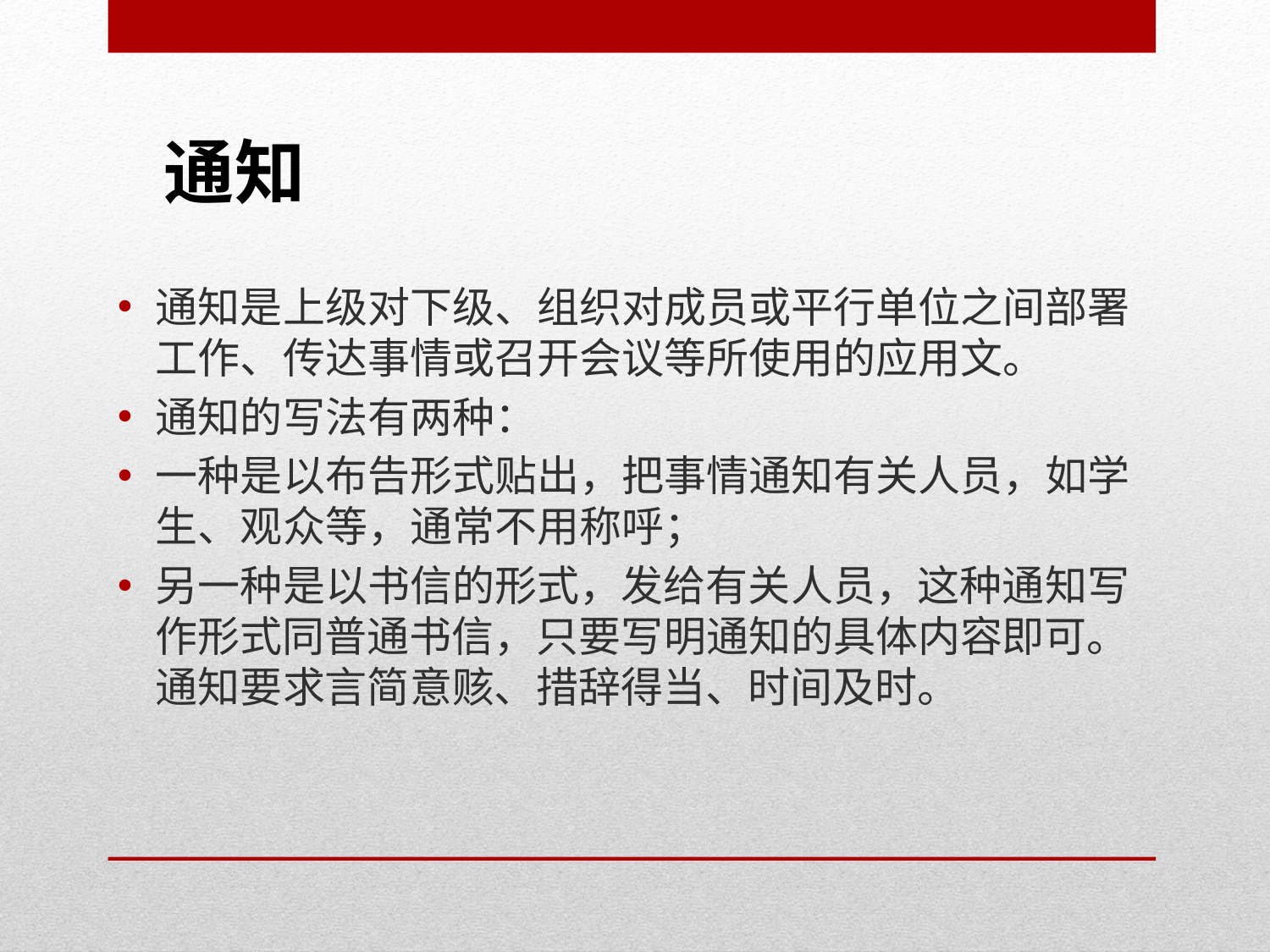

通知
通知是上级对下级、组织对成员或平行单位之间部署工作、传达事情或召开会议等所使用的应用文。
通知的写法有两种：
一种是以布告形式贴出，把事情通知有关人员，如学生、观众等，通常不用称呼；
另一种是以书信的形式，发给有关人员，这种通知写作形式同普通书信，只要写明通知的具体内容即可。通知要求言简意赅、措辞得当、时间及时。